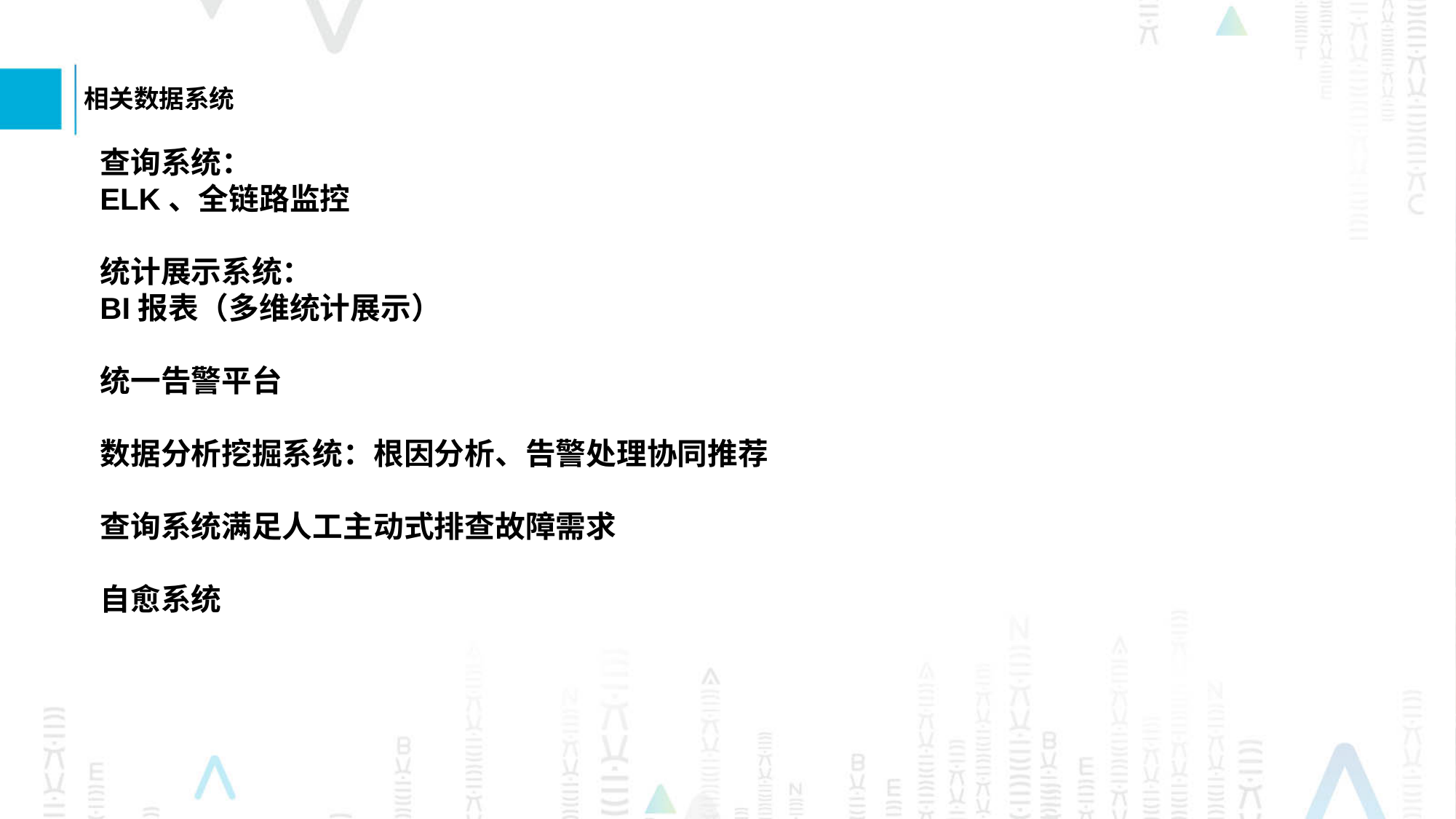

相关数据系统

查询系统：
ELK、全链路监控

统计展示系统：
BI报表（多维统计展示）

统一告警平台

数据分析挖掘系统：根因分析、告警处理协同推荐

查询系统满足人工主动式排查故障需求

自愈系统